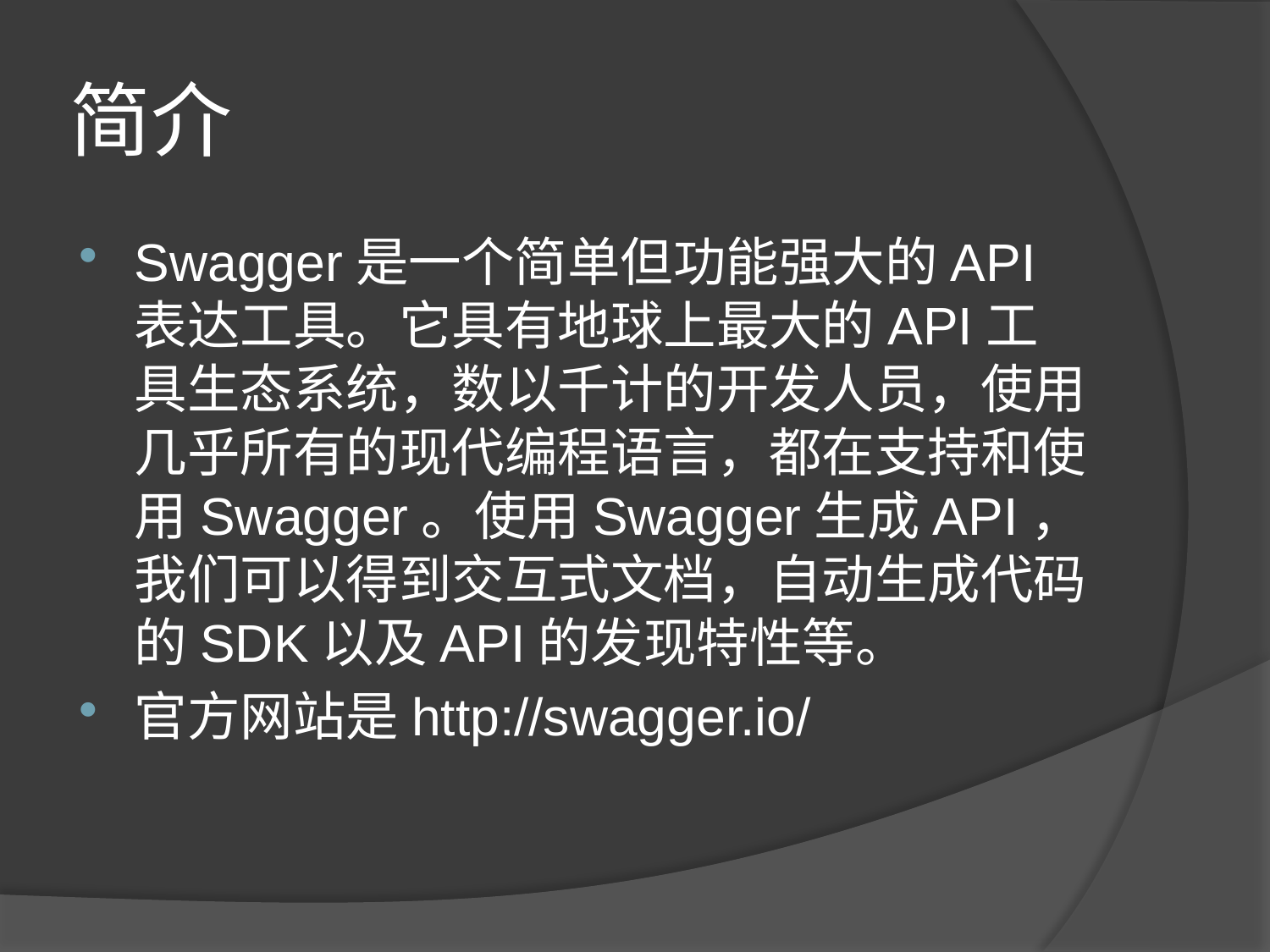

# 简介
Swagger是一个简单但功能强大的API表达工具。它具有地球上最大的API工具生态系统，数以千计的开发人员，使用几乎所有的现代编程语言，都在支持和使用Swagger。使用Swagger生成API，我们可以得到交互式文档，自动生成代码的SDK以及API的发现特性等。
官方网站是http://swagger.io/